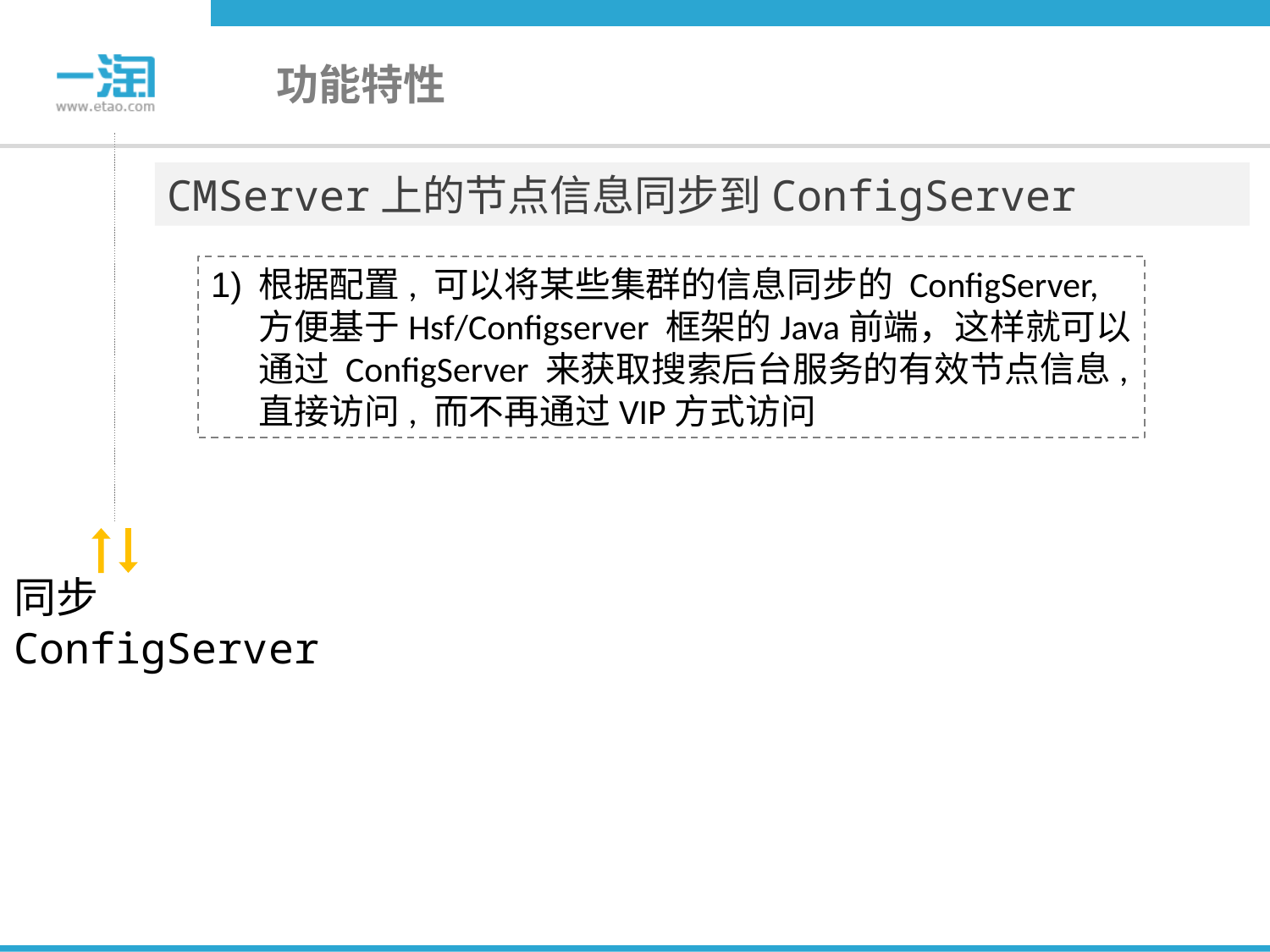

# 功能特性
CMServer上的节点信息同步到ConfigServer
根据配置, 可以将某些集群的信息同步的 ConfigServer, 方便基于Hsf/Configserver 框架的Java前端，这样就可以通过 ConfigServer 来获取搜索后台服务的有效节点信息, 直接访问, 而不再通过VIP方式访问

同步ConfigServer